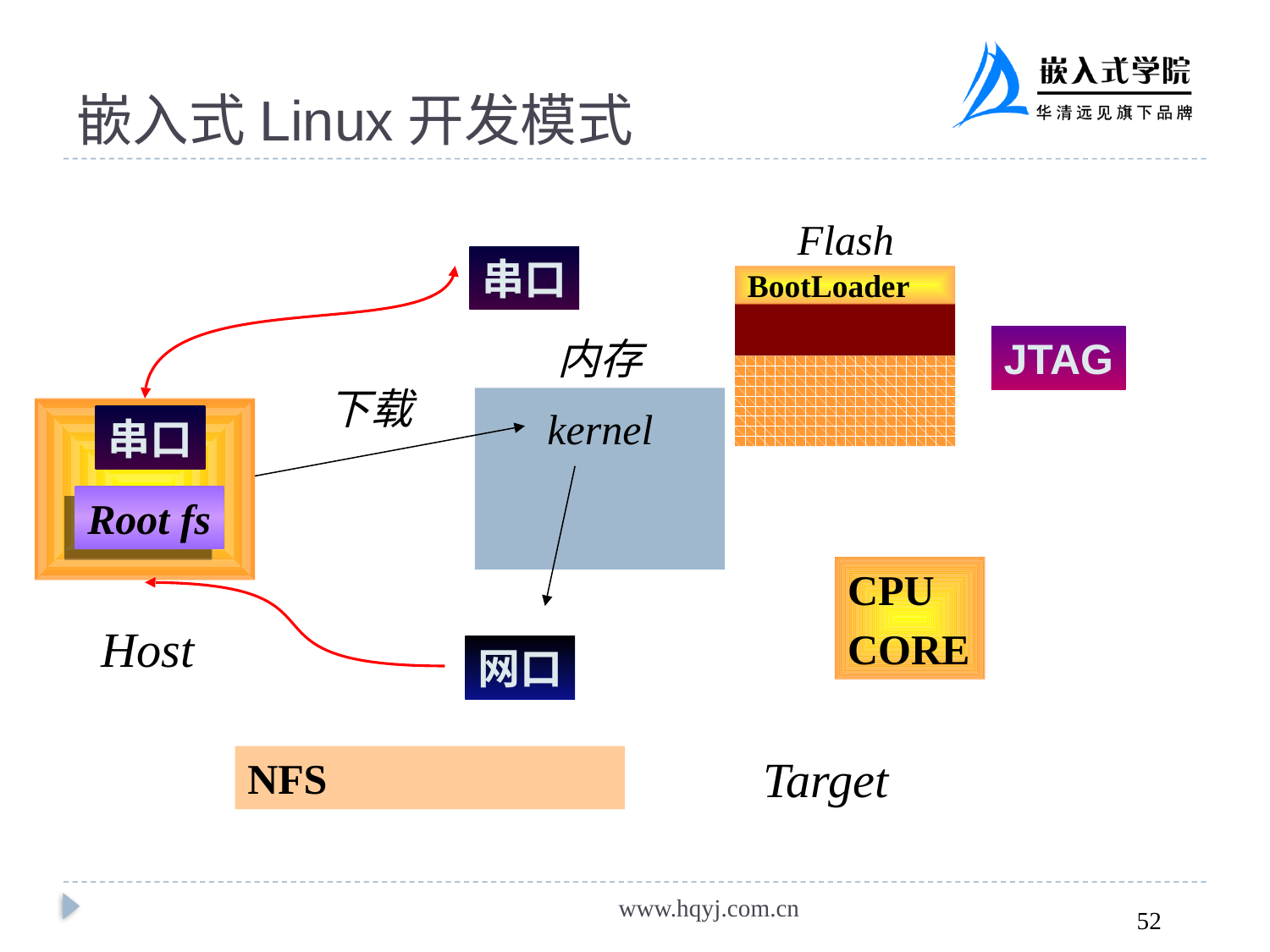

嵌入式Linux开发模式
Flash

串口
BootLoader

内存
JTAG
下载
kernel

串口

NFS
Root fs
CPU
CORE
Host
网口
Target
www.hqyj.com.cn
52